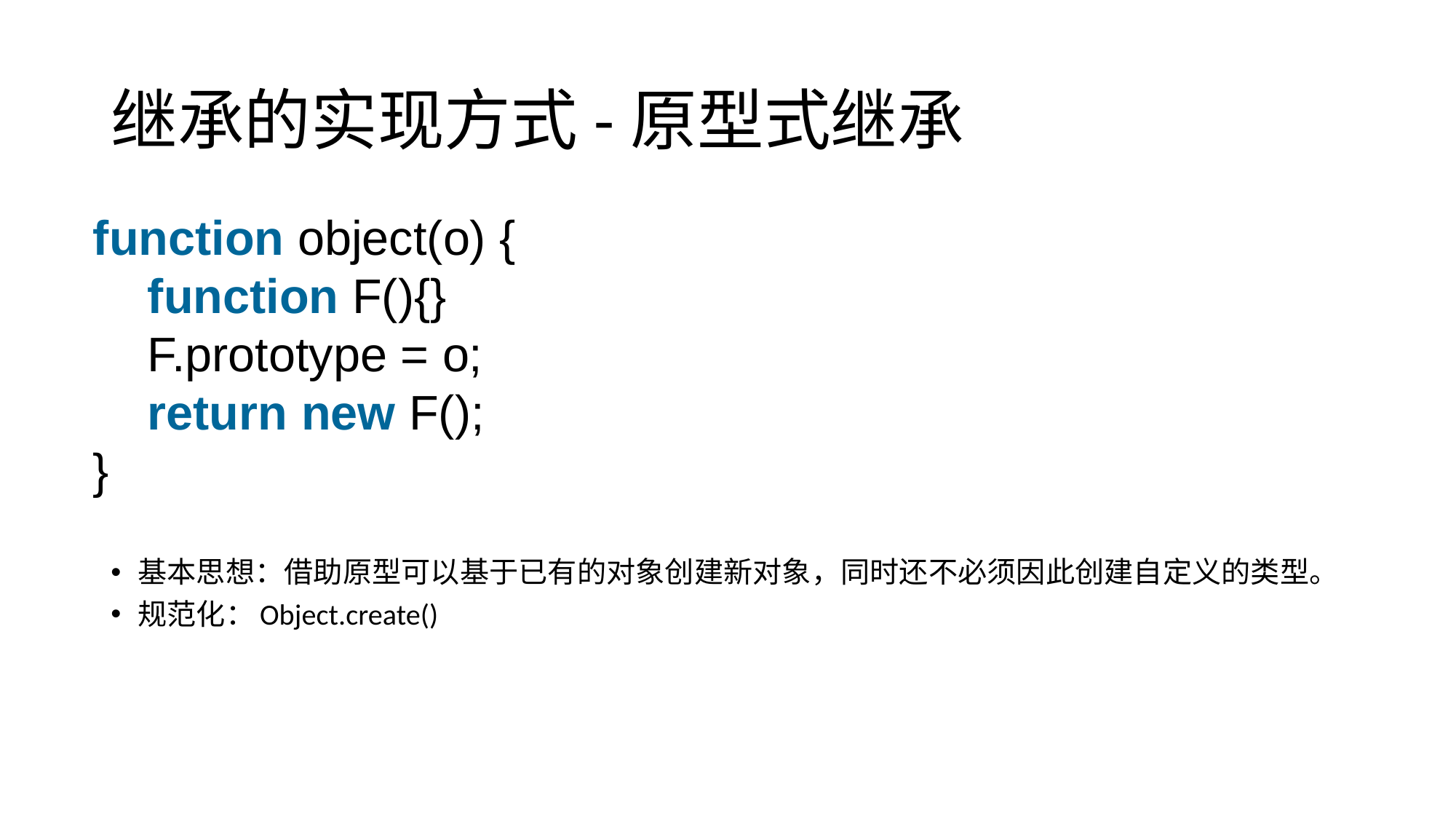

# 继承的实现方式-原型式继承
function object(o) {
function F(){}
F.prototype = o;
return new F();
}
基本思想：借助原型可以基于已有的对象创建新对象，同时还不必须因此创建自定义的类型。
规范化：Object.create()